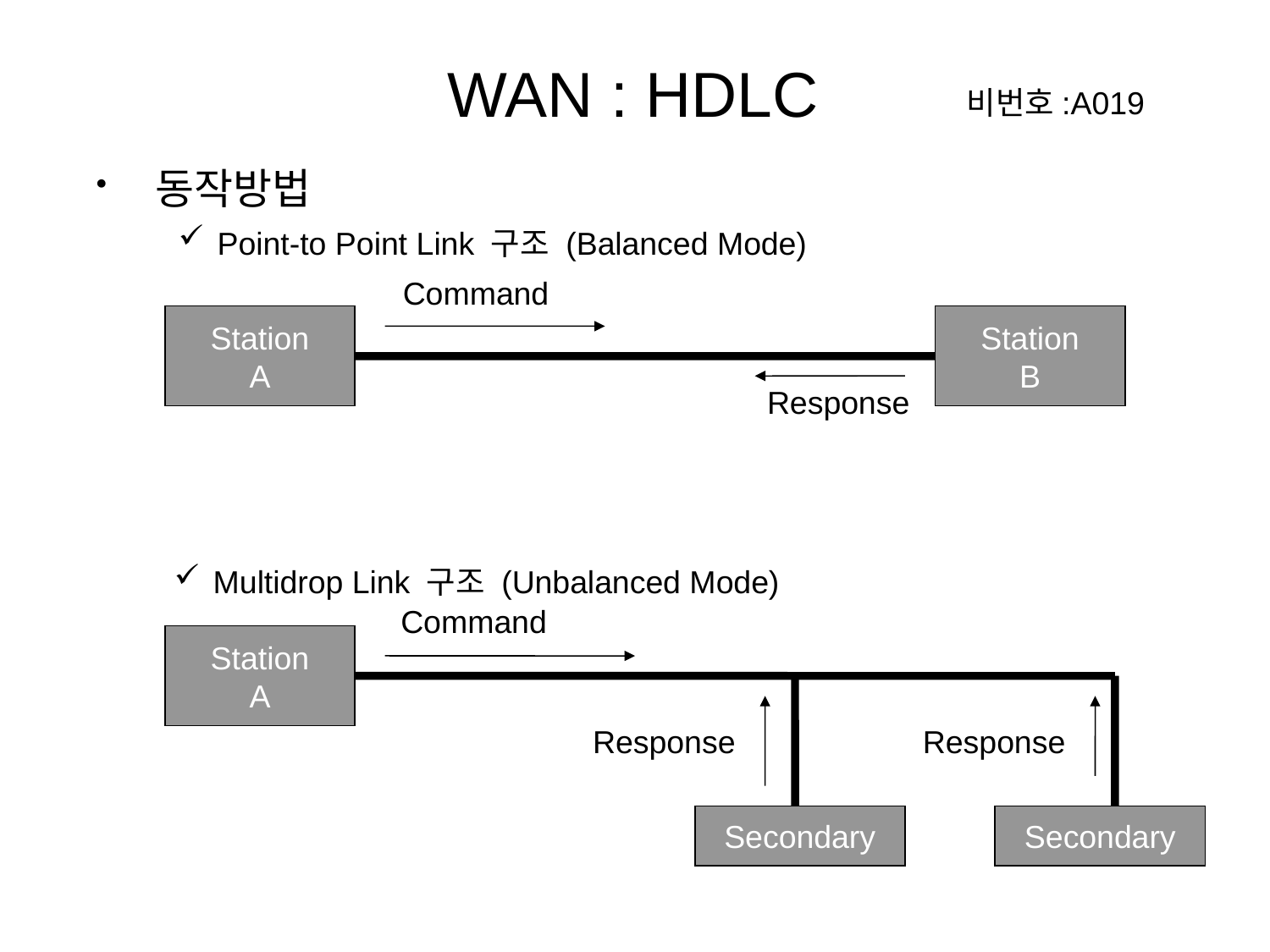

WAN : HDLC
비번호:A019
   동작방법
 Point-to Point Link 구조 (Balanced Mode)
Command
Station
A
Station
B

Response

 Multidrop Link 구조 (Unbalanced Mode)
Command
Station
A

Response
Response
Secondary
Secondary